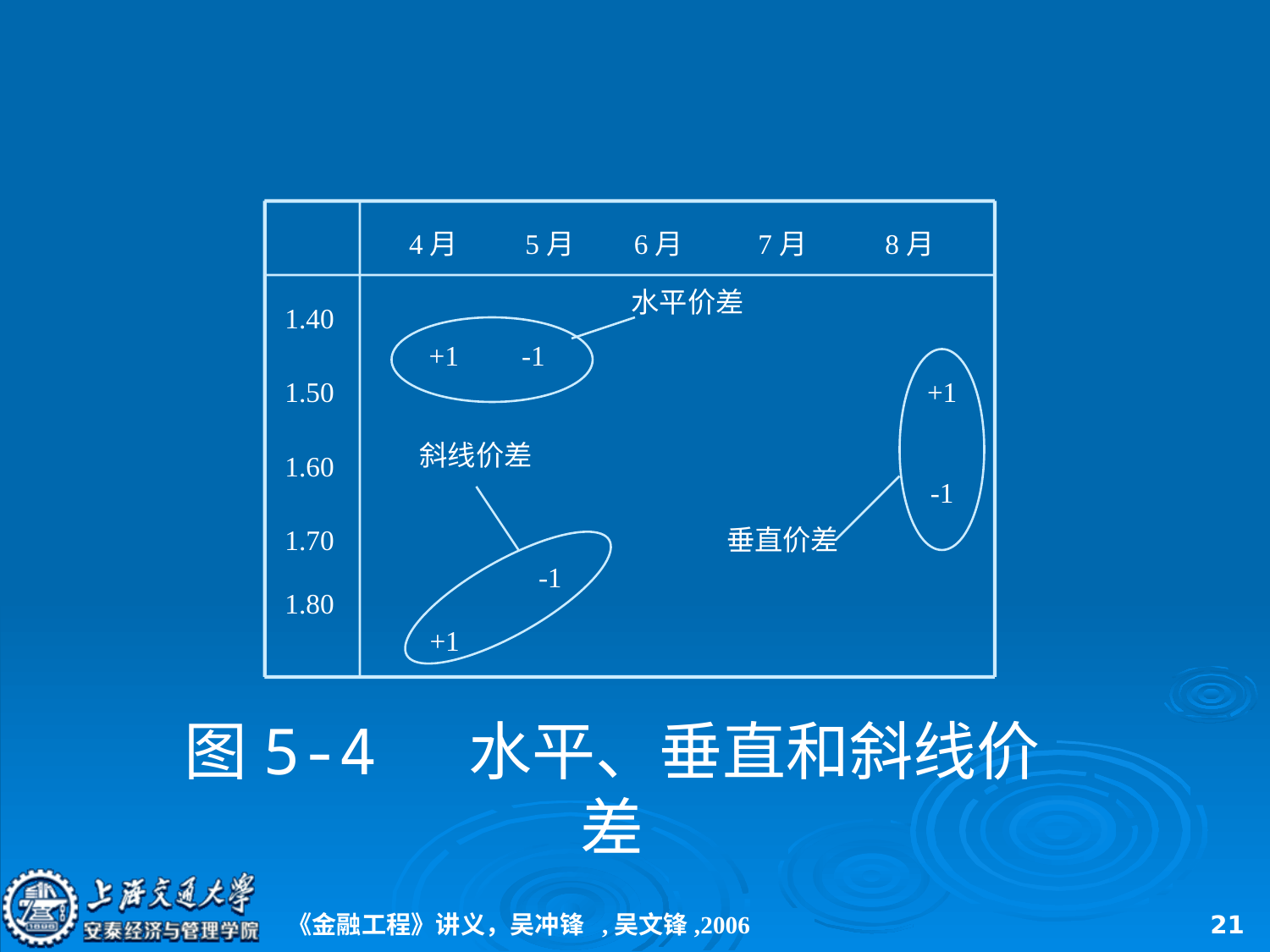

4月
5月
6月
7月
8月

水平价差
1.40

+1         -1

1.50
+1
斜线价差
1.60
-1

1.70
垂直价差
-1

1.80
+1

图5-4  水平、垂直和斜线价差